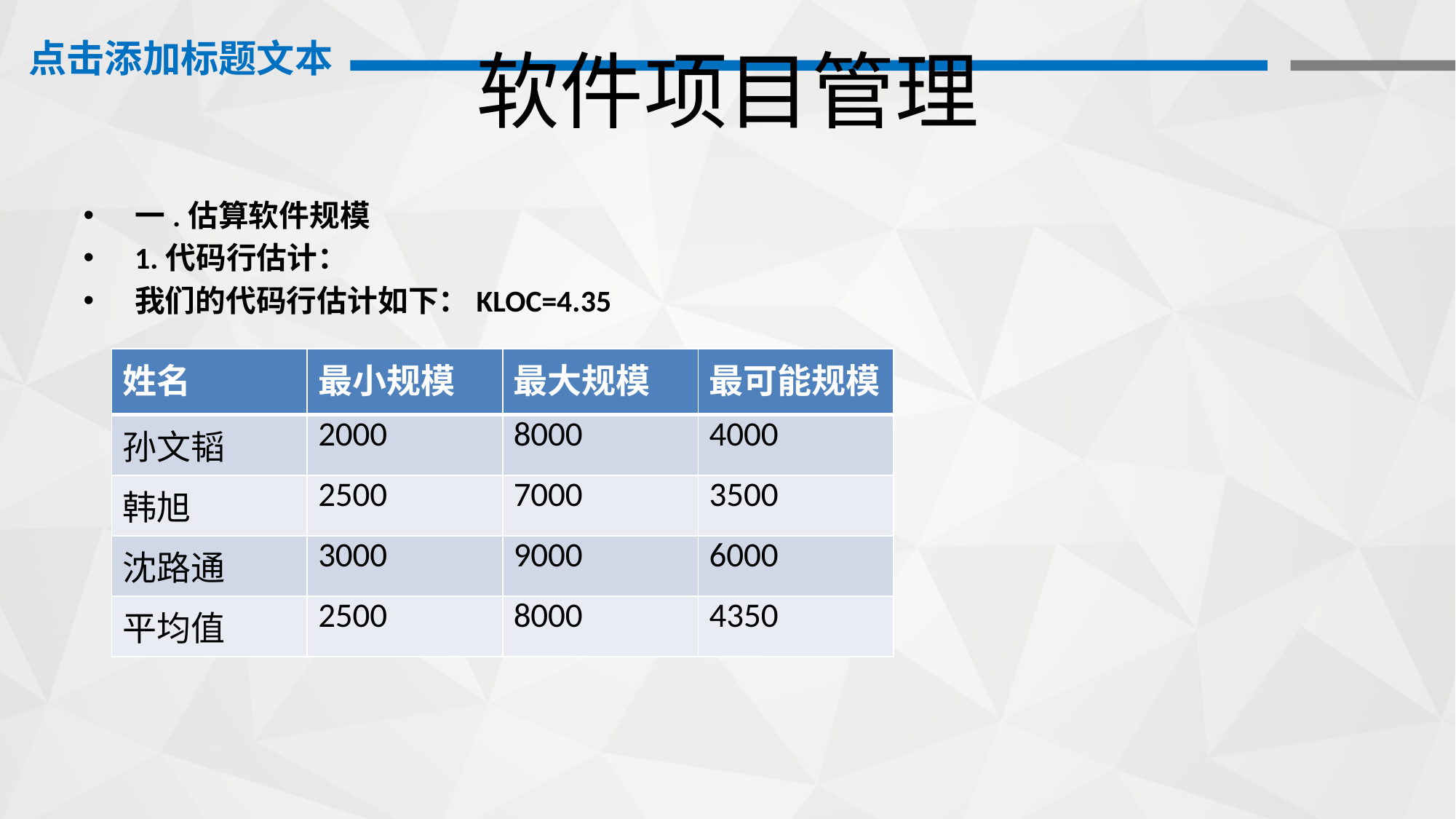

# 软件项目管理
一.估算软件规模
1.代码行估计：
我们的代码行估计如下：KLOC=4.35

| 姓名 | 最小规模 | 最大规模 | 最可能规模 |
| --- | --- | --- | --- |
| 孙文韬 | 2000 | 8000 | 4000 |
| 韩旭 | 2500 | 7000 | 3500 |
| 沈路通 | 3000 | 9000 | 6000 |
| 平均值 | 2500 | 8000 | 4350 |